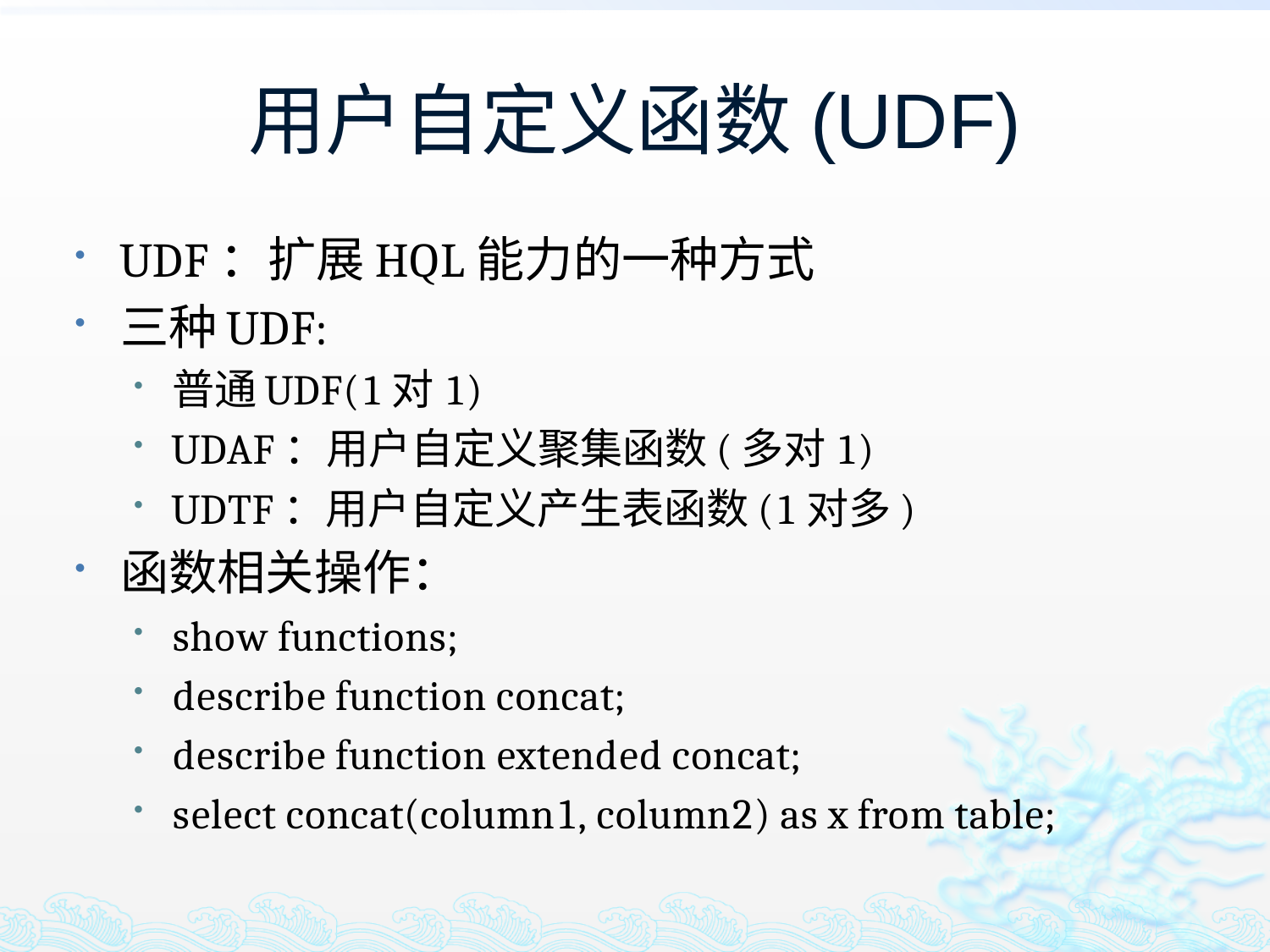

# 用户自定义函数(UDF)
UDF：扩展HQL能力的一种方式
三种UDF:
普通UDF(1对1)
UDAF：用户自定义聚集函数(多对1)
UDTF：用户自定义产生表函数(1对多)
函数相关操作：
show functions;
describe function concat;
describe function extended concat;
select concat(column1, column2) as x from table;